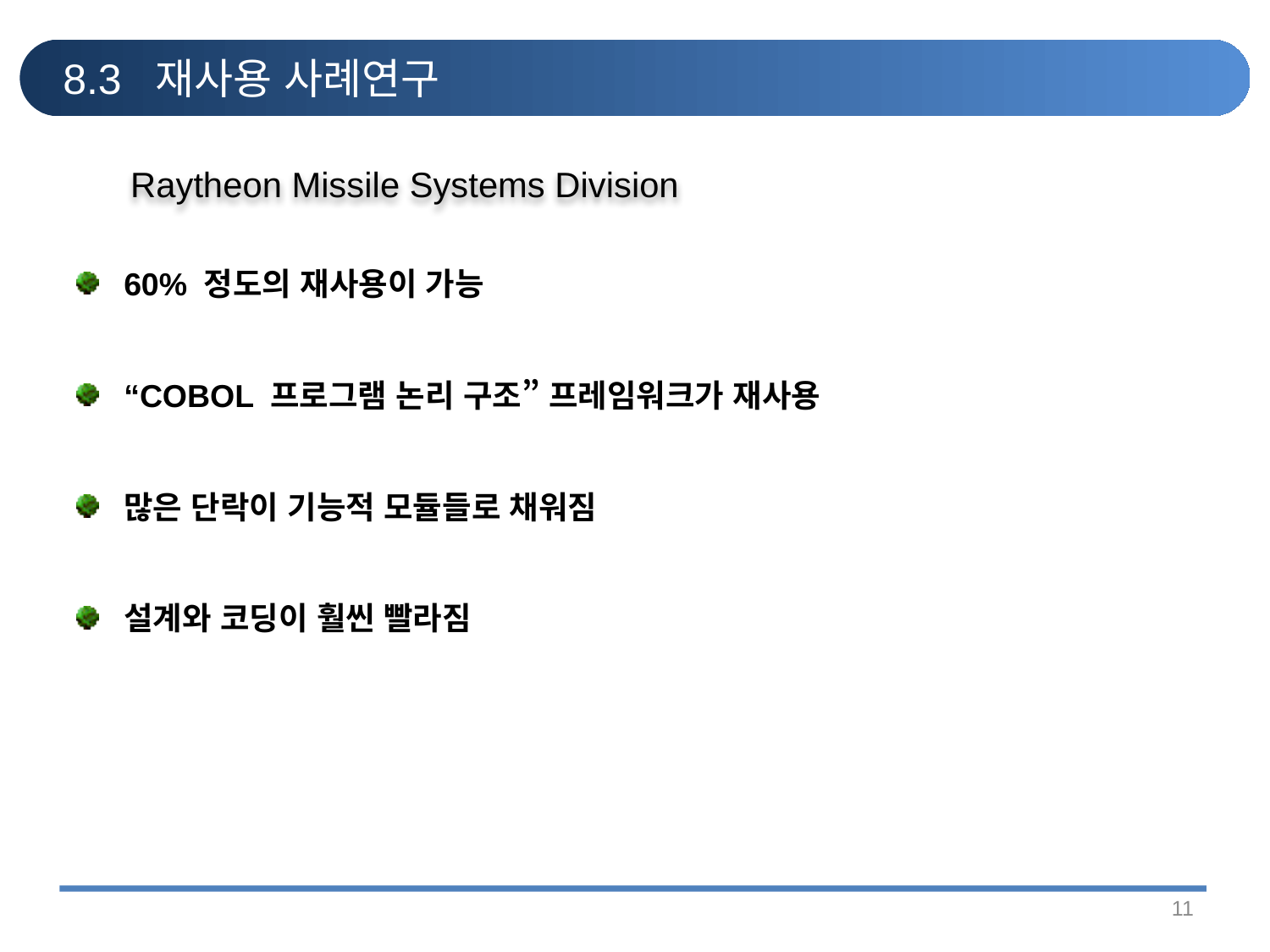

# 8.3  재사용 사례연구
Raytheon Missile Systems Division
60% 정도의 재사용이 가능

“COBOL 프로그램 논리 구조” 프레임워크가 재사용

많은 단락이 기능적 모듈들로 채워짐

설계와 코딩이 훨씬 빨라짐

11